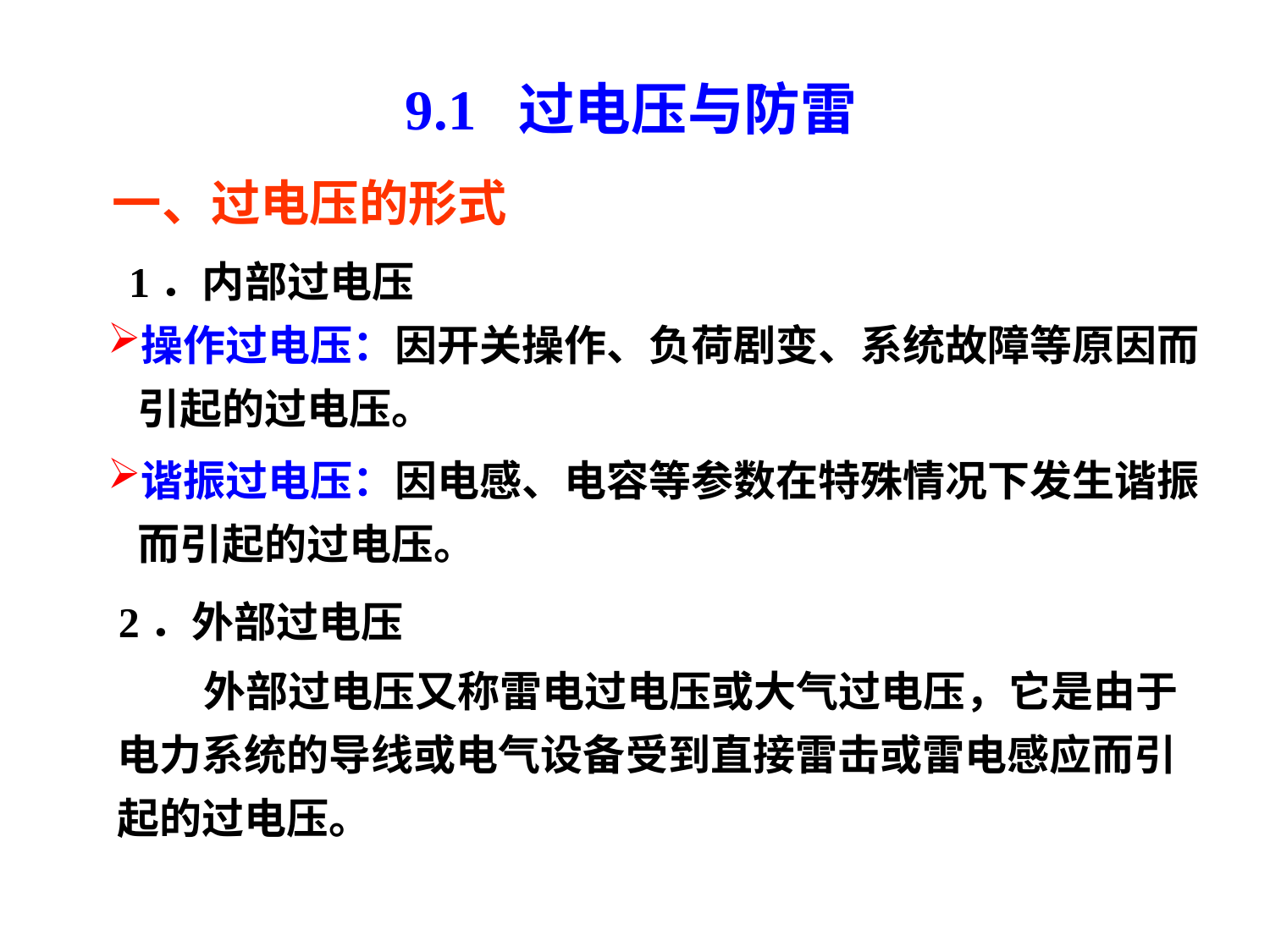

# 9.1  过电压与防雷
一、过电压的形式
1．内部过电压
操作过电压：因开关操作、负荷剧变、系统故障等原因而引起的过电压。
谐振过电压：因电感、电容等参数在特殊情况下发生谐振而引起的过电压。
2．外部过电压
        外部过电压又称雷电过电压或大气过电压，它是由于电力系统的导线或电气设备受到直接雷击或雷电感应而引起的过电压。